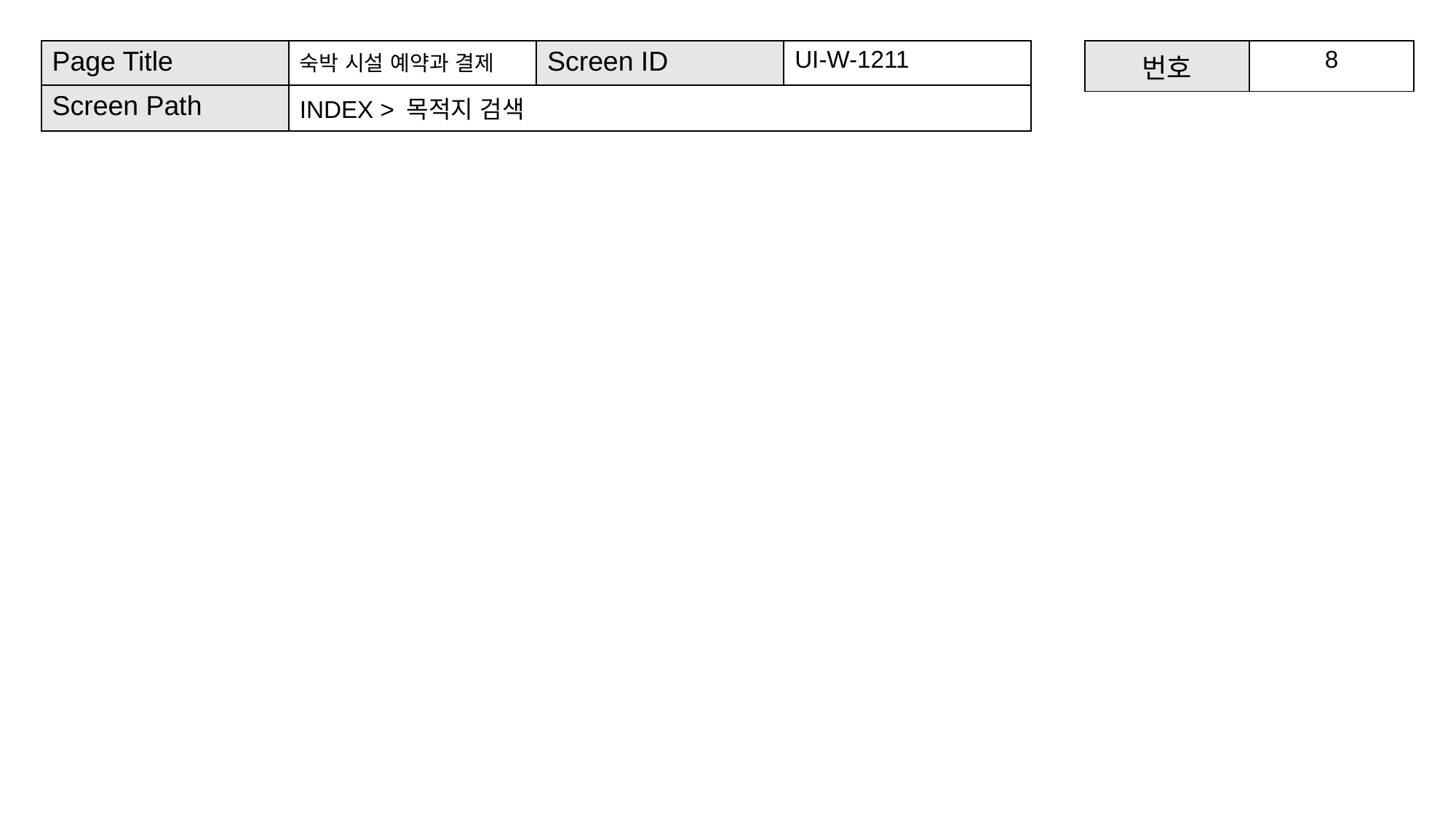

| Page Title | 숙박 시설 예약과 결제 | Screen ID | UI-W-1211 |
| --- | --- | --- | --- |
| Screen Path | INDEX > 목적지 검색 |  |  |
| 번호 | 8 |
| --- | --- |